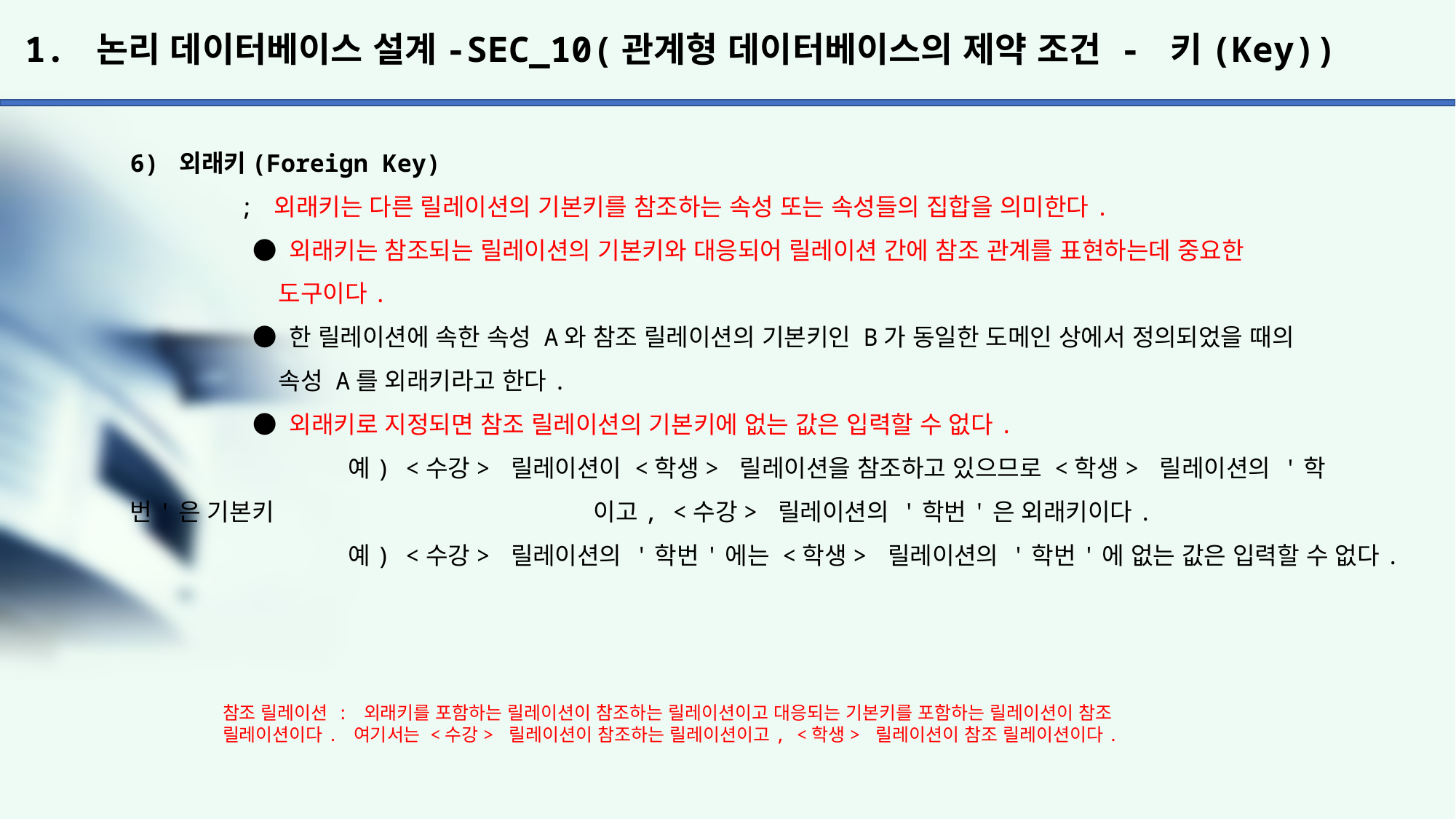

# 1. 논리 데이터베이스 설계-SEC_10(관계형 데이터베이스의 제약 조건 - 키(Key))
6) 외래키(Foreign Key)
	; 외래키는 다른 릴레이션의 기본키를 참조하는 속성 또는 속성들의 집합을 의미한다.
	  ● 외래키는 참조되는 릴레이션의 기본키와 대응되어 릴레이션 간에 참조 관계를 표현하는데 중요한
	     도구이다.
	  ● 한 릴레이션에 속한 속성 A와 참조 릴레이션의 기본키인 B가 동일한 도메인 상에서 정의되었을 때의
	     속성 A를 외래키라고 한다.
	  ● 외래키로 지정되면 참조 릴레이션의 기본키에 없는 값은 입력할 수 없다.
	  	예) <수강> 릴레이션이 <학생> 릴레이션을 참조하고 있으므로 <학생> 릴레이션의 '학번'은 기본키 			    이고, <수강> 릴레이션의 '학번'은 외래키이다.
		예) <수강> 릴레이션의 '학번'에는 <학생> 릴레이션의 '학번'에 없는 값은 입력할 수 없다.
참조 릴레이션 : 외래키를 포함하는 릴레이션이 참조하는 릴레이션이고 대응되는 기본키를 포함하는 릴레이션이 참조
릴레이션이다. 여기서는 <수강> 릴레이션이 참조하는 릴레이션이고, <학생> 릴레이션이 참조 릴레이션이다.